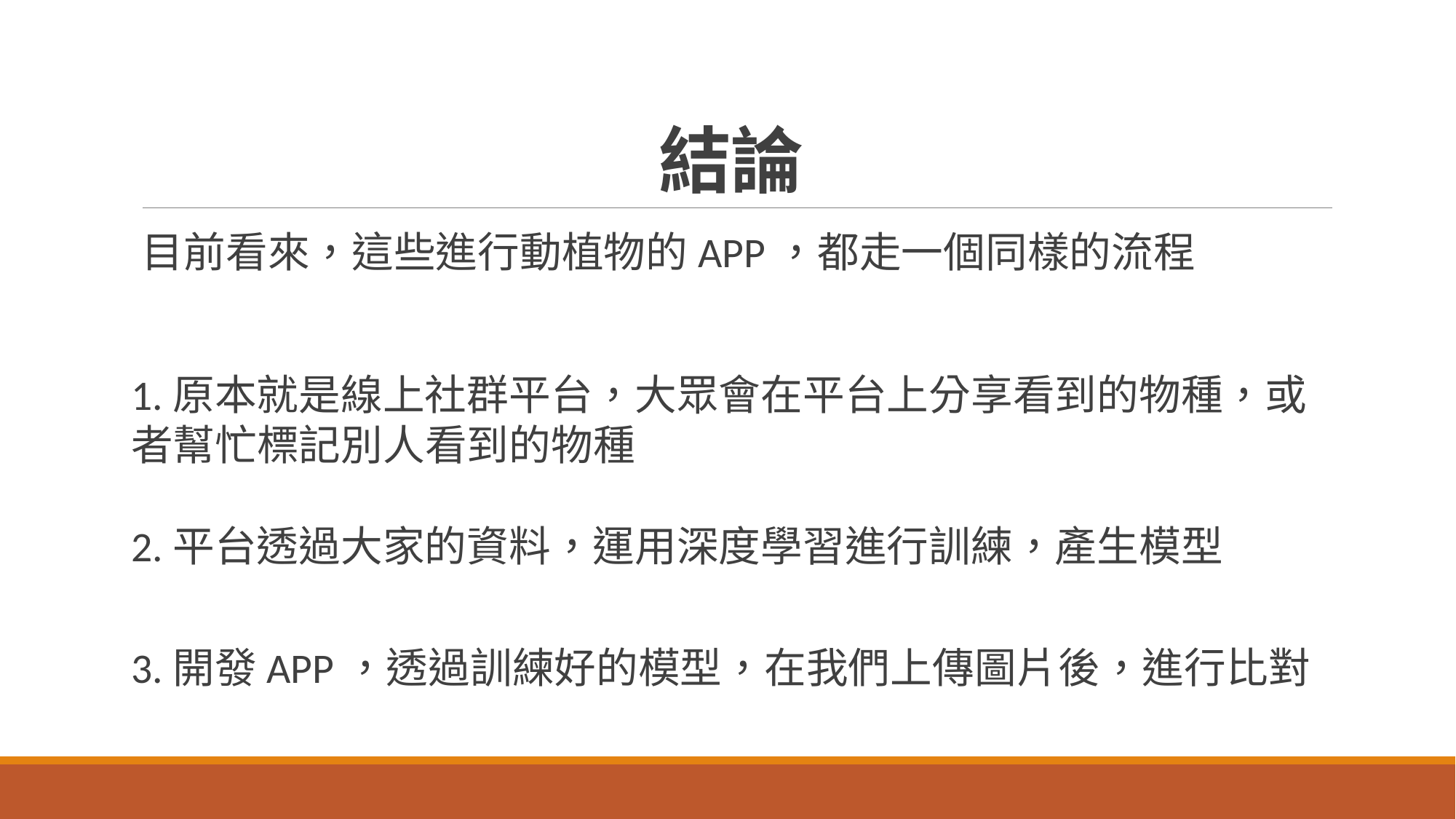

# 結論
目前看來，這些進行動植物的APP，都走一個同樣的流程

1.原本就是線上社群平台，大眾會在平台上分享看到的物種，或者幫忙標記別人看到的物種
2.平台透過大家的資料，運用深度學習進行訓練，產生模型
3.開發APP，透過訓練好的模型，在我們上傳圖片後，進行比對